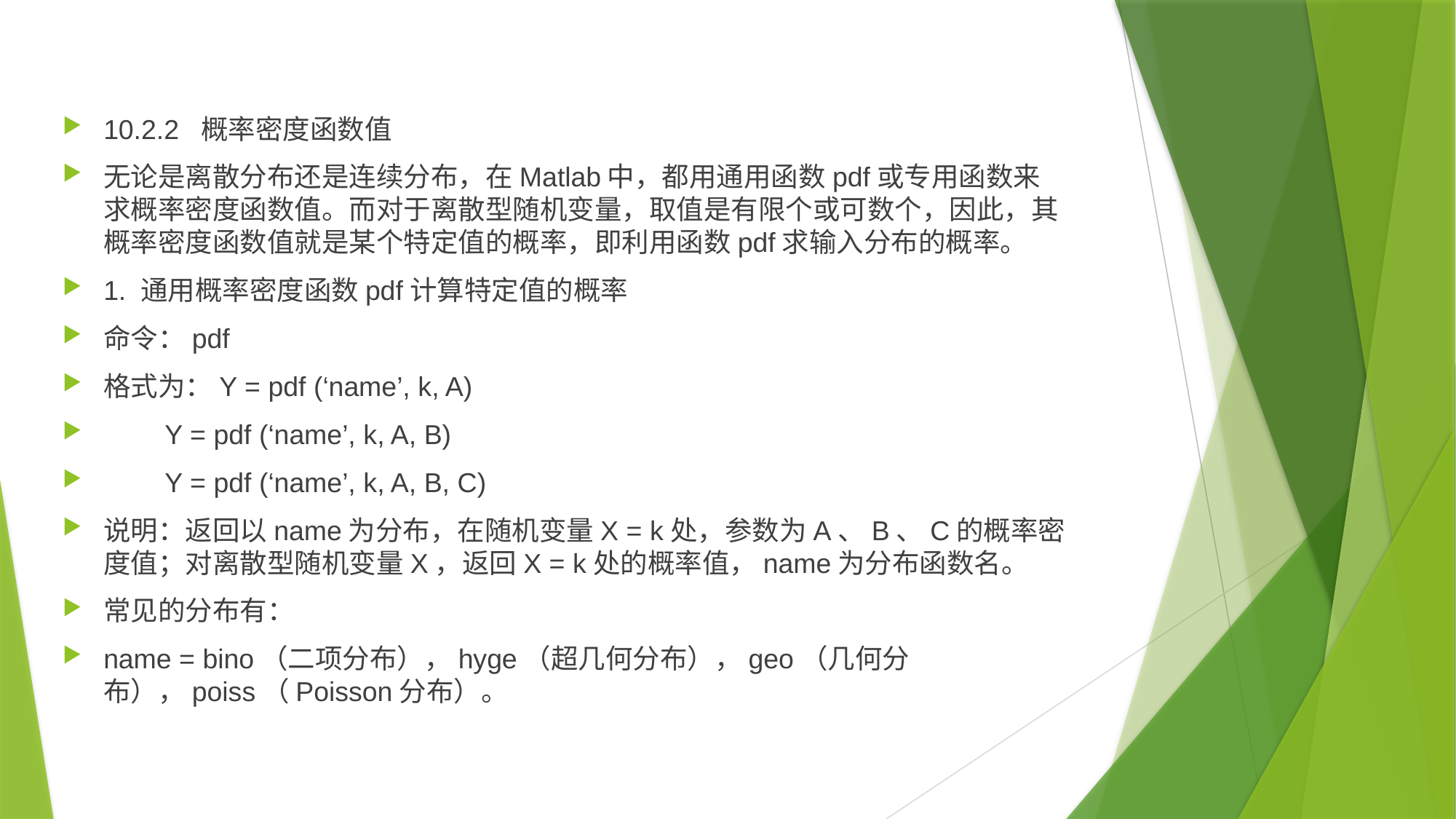

10.2.2  概率密度函数值
无论是离散分布还是连续分布，在Matlab中，都用通用函数pdf或专用函数来求概率密度函数值。而对于离散型随机变量，取值是有限个或可数个，因此，其概率密度函数值就是某个特定值的概率，即利用函数pdf求输入分布的概率。
1. 通用概率密度函数pdf计算特定值的概率
命令：pdf
格式为：Y = pdf (‘name’, k, A)
        Y = pdf (‘name’, k, A, B)
        Y = pdf (‘name’, k, A, B, C)
说明：返回以name为分布，在随机变量X = k处，参数为A、B、C的概率密度值；对离散型随机变量X，返回X = k处的概率值，name为分布函数名。
常见的分布有：
name = bino（二项分布），hyge（超几何分布），geo（几何分布），poiss（Poisson分布）。